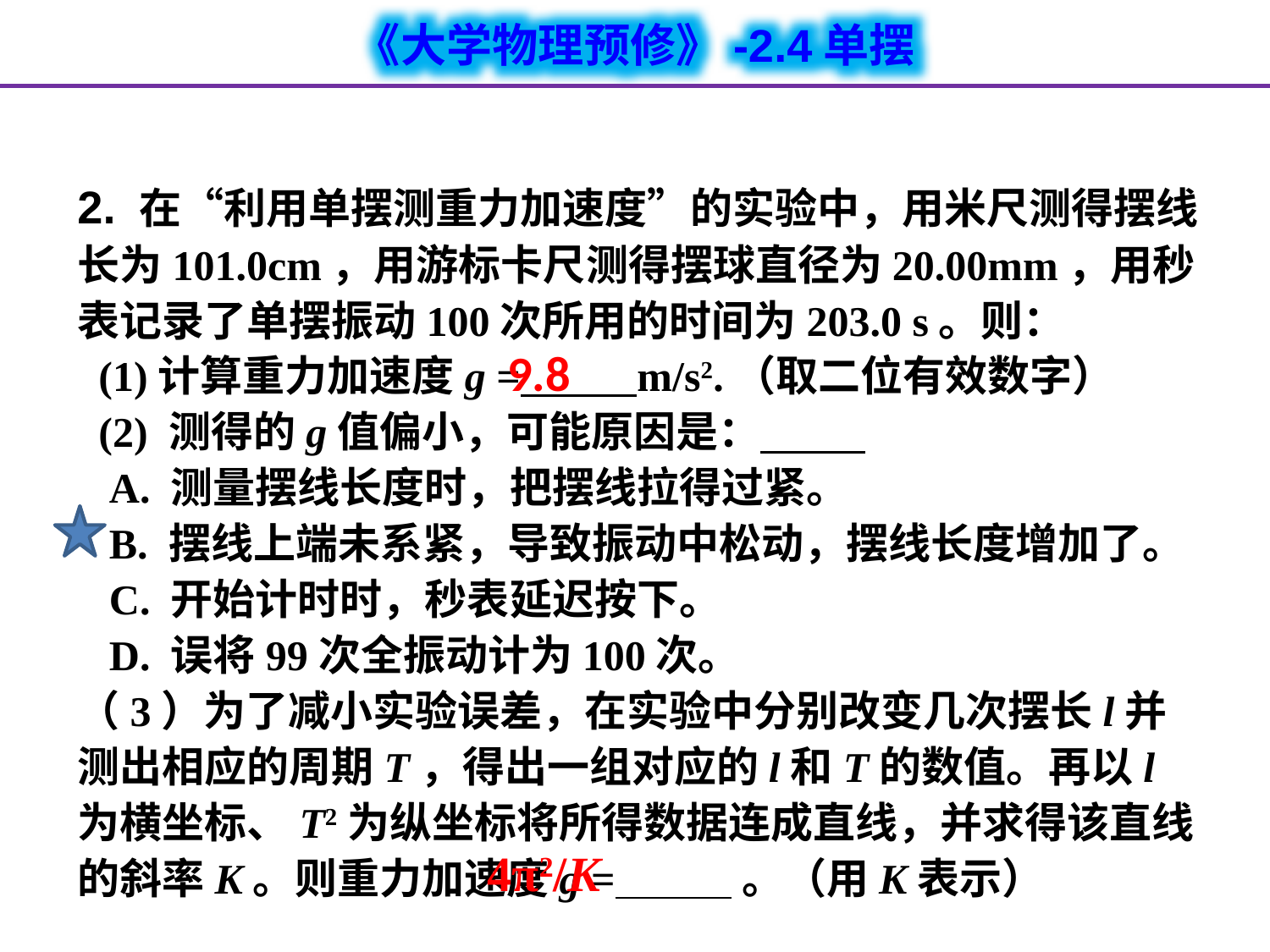

2. 在“利用单摆测重力加速度”的实验中，用米尺测得摆线长为101.0cm，用游标卡尺测得摆球直径为20.00mm，用秒表记录了单摆振动100次所用的时间为203.0 s。则：
  (1)计算重力加速度g =           m/s2.（取二位有效数字）
  (2) 测得的g值偏小，可能原因是：
   A. 测量摆线长度时，把摆线拉得过紧。
   B. 摆线上端未系紧，导致振动中松动，摆线长度增加了。
   C. 开始计时时，秒表延迟按下。
   D. 误将99次全振动计为100次。
（3）为了减小实验误差，在实验中分别改变几次摆长l并测出相应的周期T，得出一组对应的l和T的数值。再以l为横坐标、T2为纵坐标将所得数据连成直线，并求得该直线的斜率K。则重力加速度g =           。（用K表示）
9.8

4π2/K